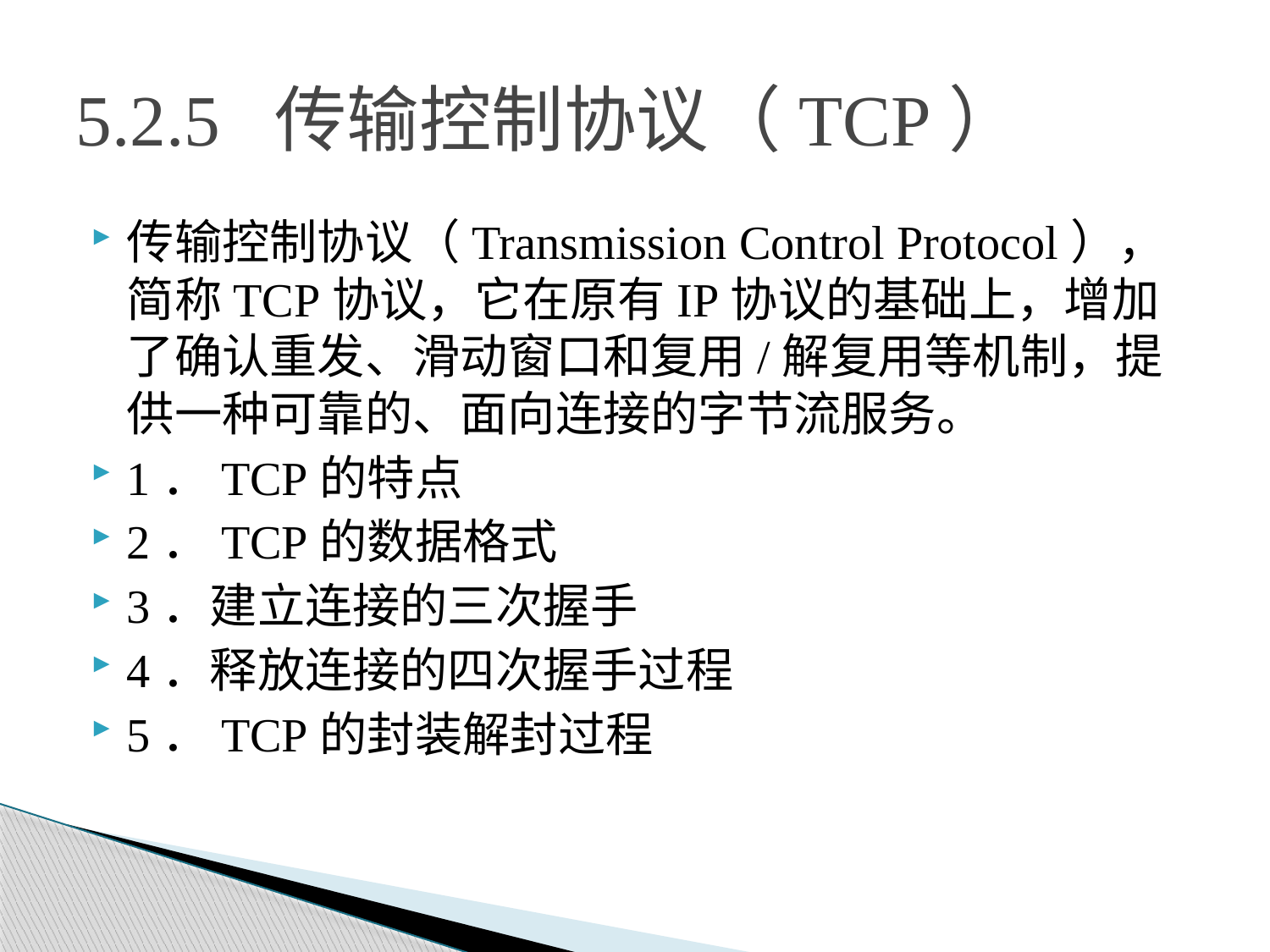

# 5.2.5  传输控制协议（TCP）
传输控制协议（Transmission Control Protocol），简称TCP协议，它在原有IP协议的基础上，增加了确认重发、滑动窗口和复用/解复用等机制，提供一种可靠的、面向连接的字节流服务。
1．TCP的特点
2．TCP的数据格式
3．建立连接的三次握手
4．释放连接的四次握手过程
5．TCP的封装解封过程